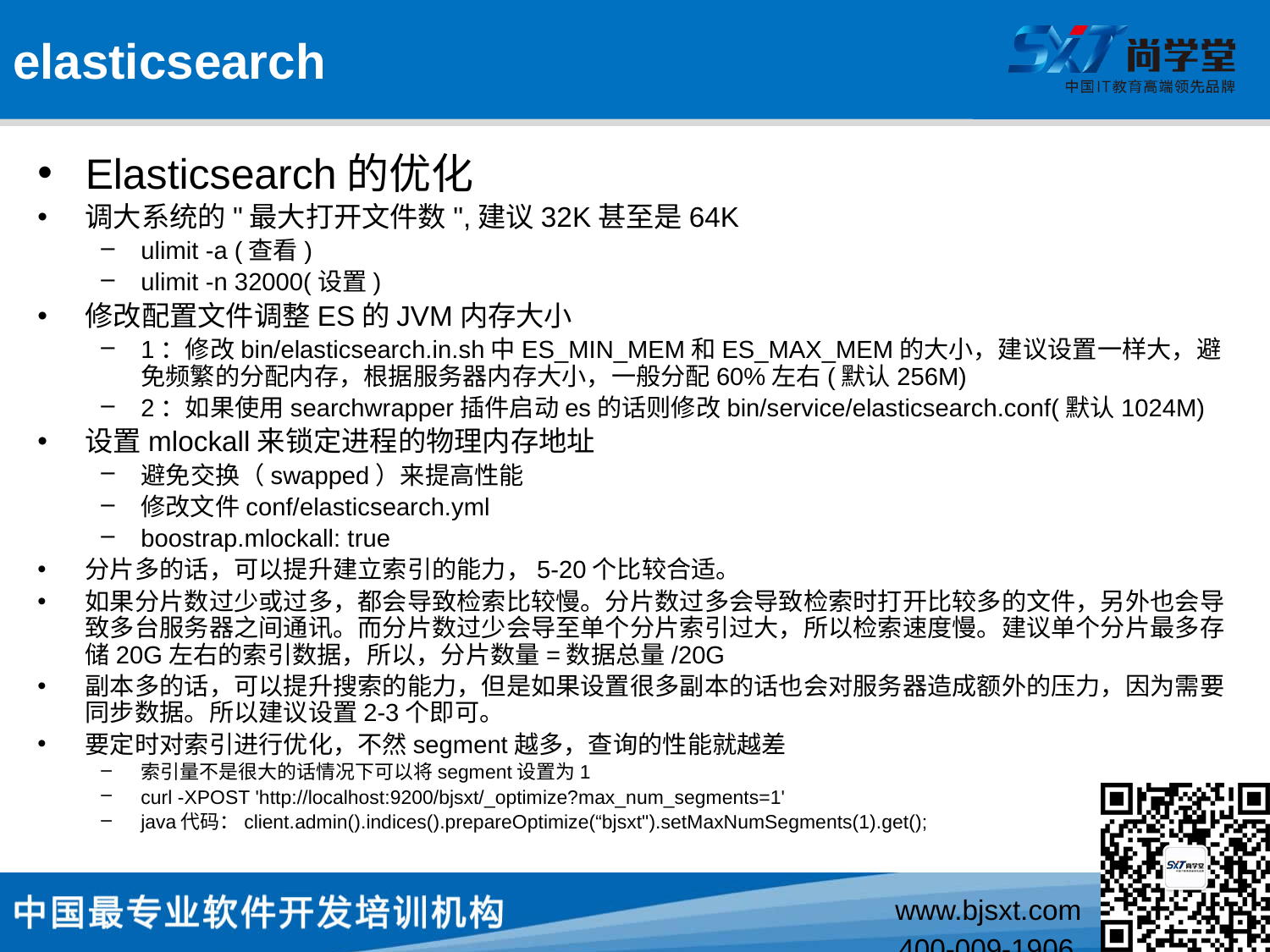

# elasticsearch
Elasticsearch的优化
调大系统的"最大打开文件数",建议32K甚至是64K
ulimit -a (查看)
ulimit -n 32000(设置)
修改配置文件调整ES的JVM内存大小
1：修改bin/elasticsearch.in.sh中ES_MIN_MEM和ES_MAX_MEM的大小，建议设置一样大，避免频繁的分配内存，根据服务器内存大小，一般分配60%左右(默认256M)
2：如果使用searchwrapper插件启动es的话则修改bin/service/elasticsearch.conf(默认1024M)
设置mlockall来锁定进程的物理内存地址
避免交换（swapped）来提高性能
修改文件conf/elasticsearch.yml
boostrap.mlockall: true
分片多的话，可以提升建立索引的能力，5-20个比较合适。
如果分片数过少或过多，都会导致检索比较慢。分片数过多会导致检索时打开比较多的文件，另外也会导致多台服务器之间通讯。而分片数过少会导至单个分片索引过大，所以检索速度慢。建议单个分片最多存储20G左右的索引数据，所以，分片数量=数据总量/20G
副本多的话，可以提升搜索的能力，但是如果设置很多副本的话也会对服务器造成额外的压力，因为需要同步数据。所以建议设置2-3个即可。
要定时对索引进行优化，不然segment越多，查询的性能就越差
索引量不是很大的话情况下可以将segment设置为1
curl -XPOST 'http://localhost:9200/bjsxt/_optimize?max_num_segments=1'
java代码：client.admin().indices().prepareOptimize(“bjsxt").setMaxNumSegments(1).get();